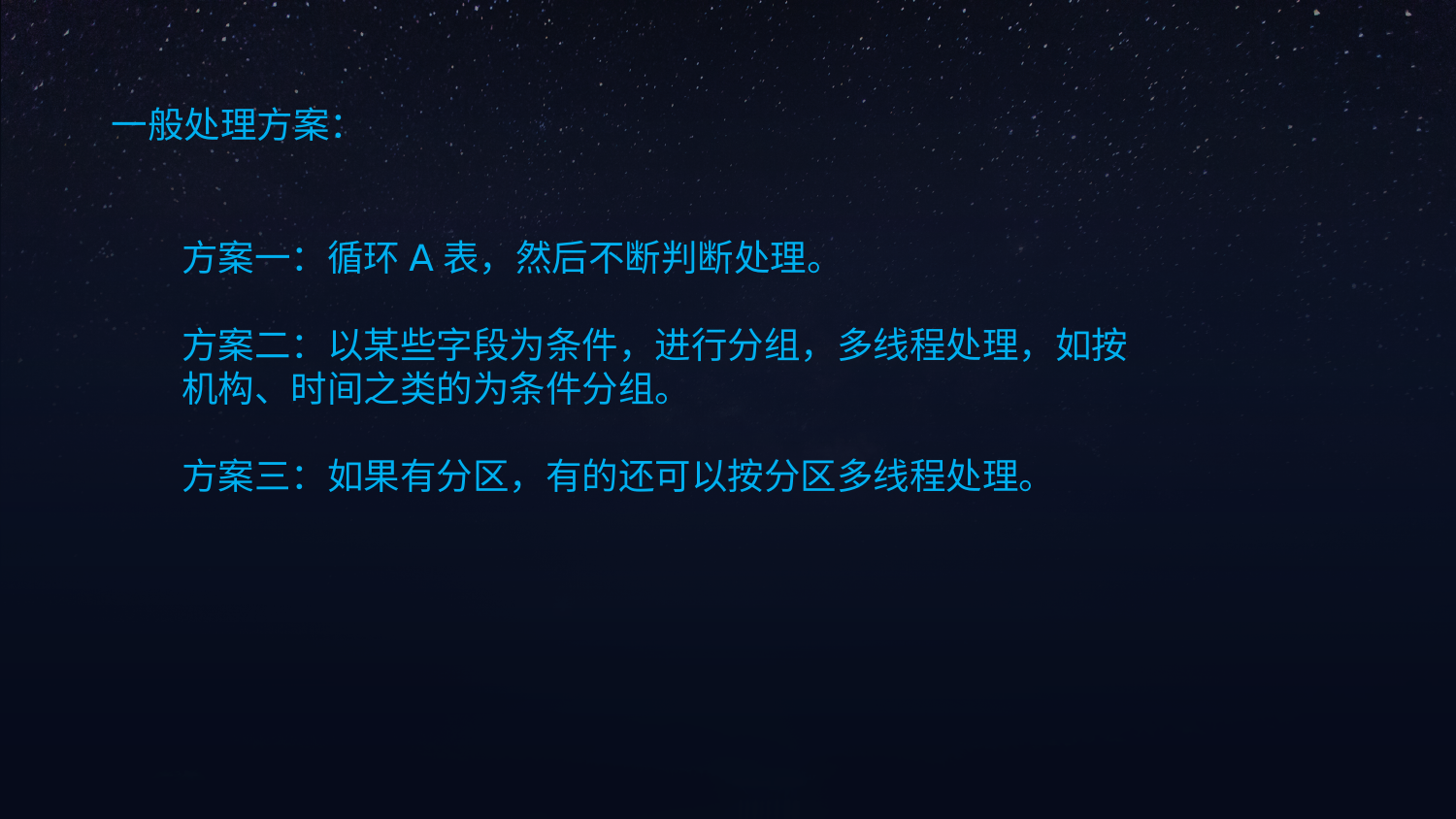

一般处理方案：
方案一：循环A表，然后不断判断处理。

方案二：以某些字段为条件，进行分组，多线程处理，如按机构、时间之类的为条件分组。

方案三：如果有分区，有的还可以按分区多线程处理。